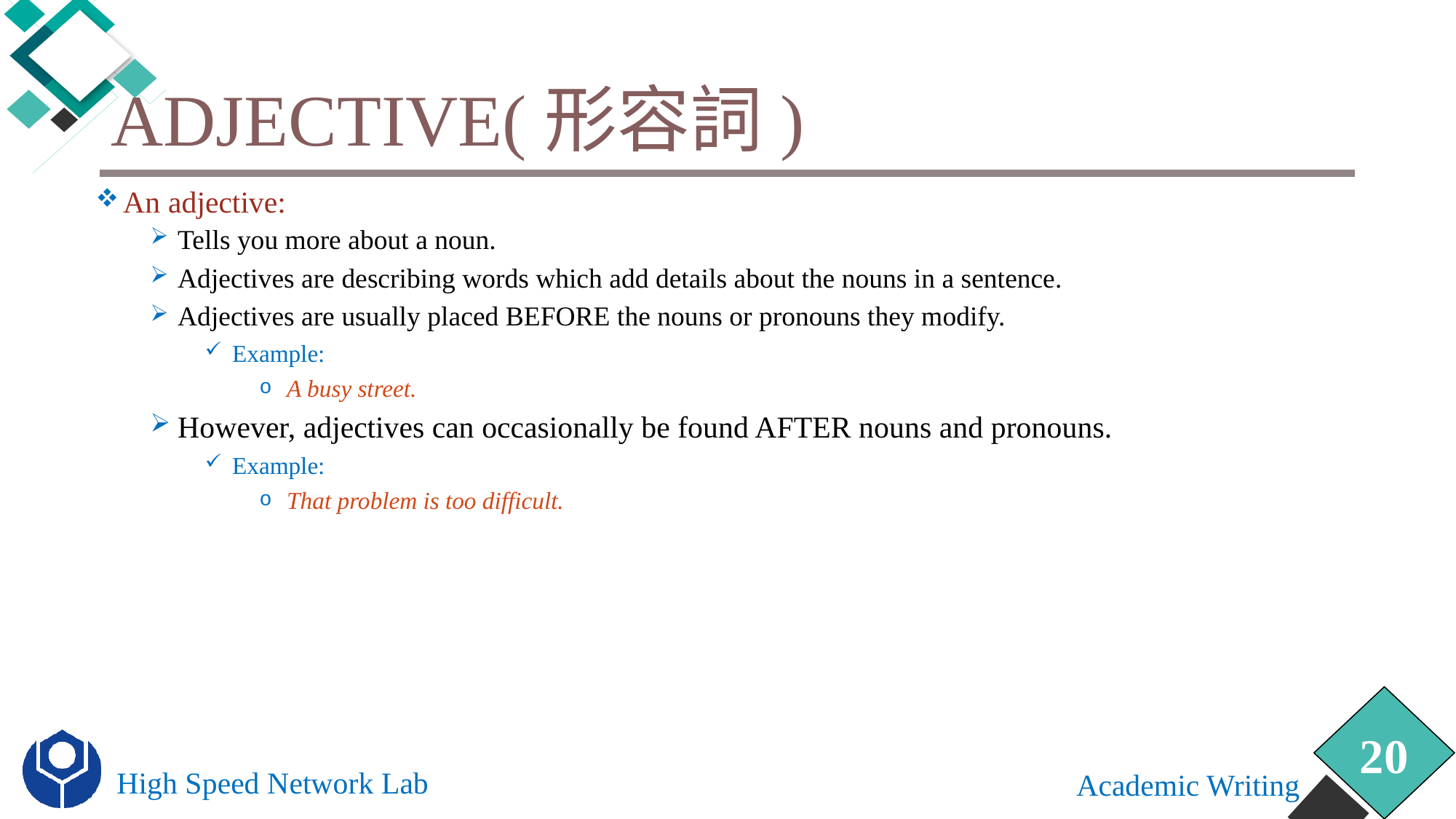

# Adjective(形容詞)
An adjective:
Tells you more about a noun.
Adjectives are describing words which add details about the nouns in a sentence.
Adjectives are usually placed BEFORE the nouns or pronouns they modify.
Example:
A busy street.
However, adjectives can occasionally be found AFTER nouns and pronouns.
Example:
That problem is too difficult.